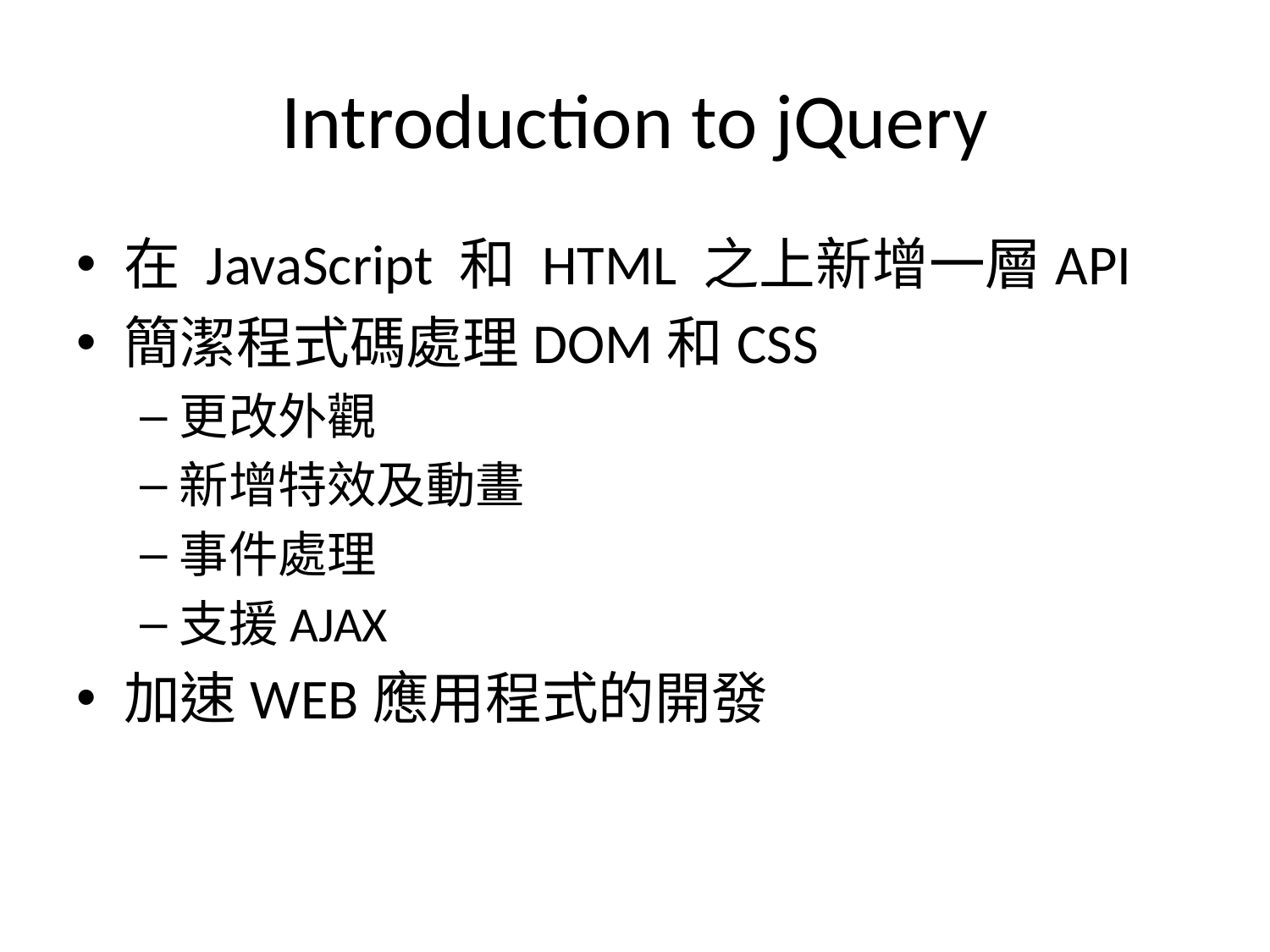

# Introduction to jQuery
在 JavaScript 和 HTML 之上新增一層API
簡潔程式碼處理DOM和CSS
更改外觀
新增特效及動畫
事件處理
支援AJAX
加速WEB應用程式的開發